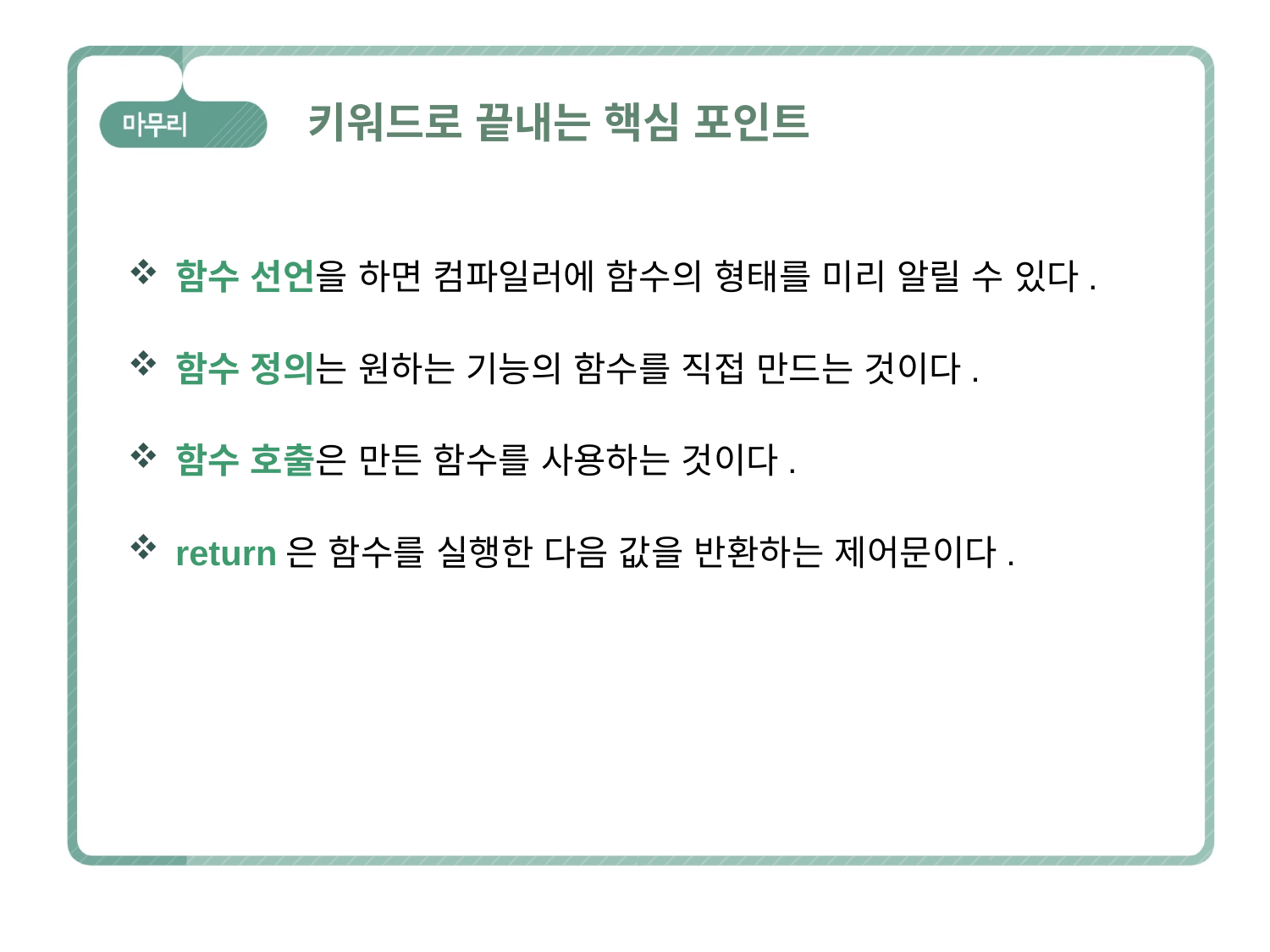

# 키워드로 끝내는 핵심 포인트
함수 선언을 하면 컴파일러에 함수의 형태를 미리 알릴 수 있다.
함수 정의는 원하는 기능의 함수를 직접 만드는 것이다.
함수 호출은 만든 함수를 사용하는 것이다.
return은 함수를 실행한 다음 값을 반환하는 제어문이다.